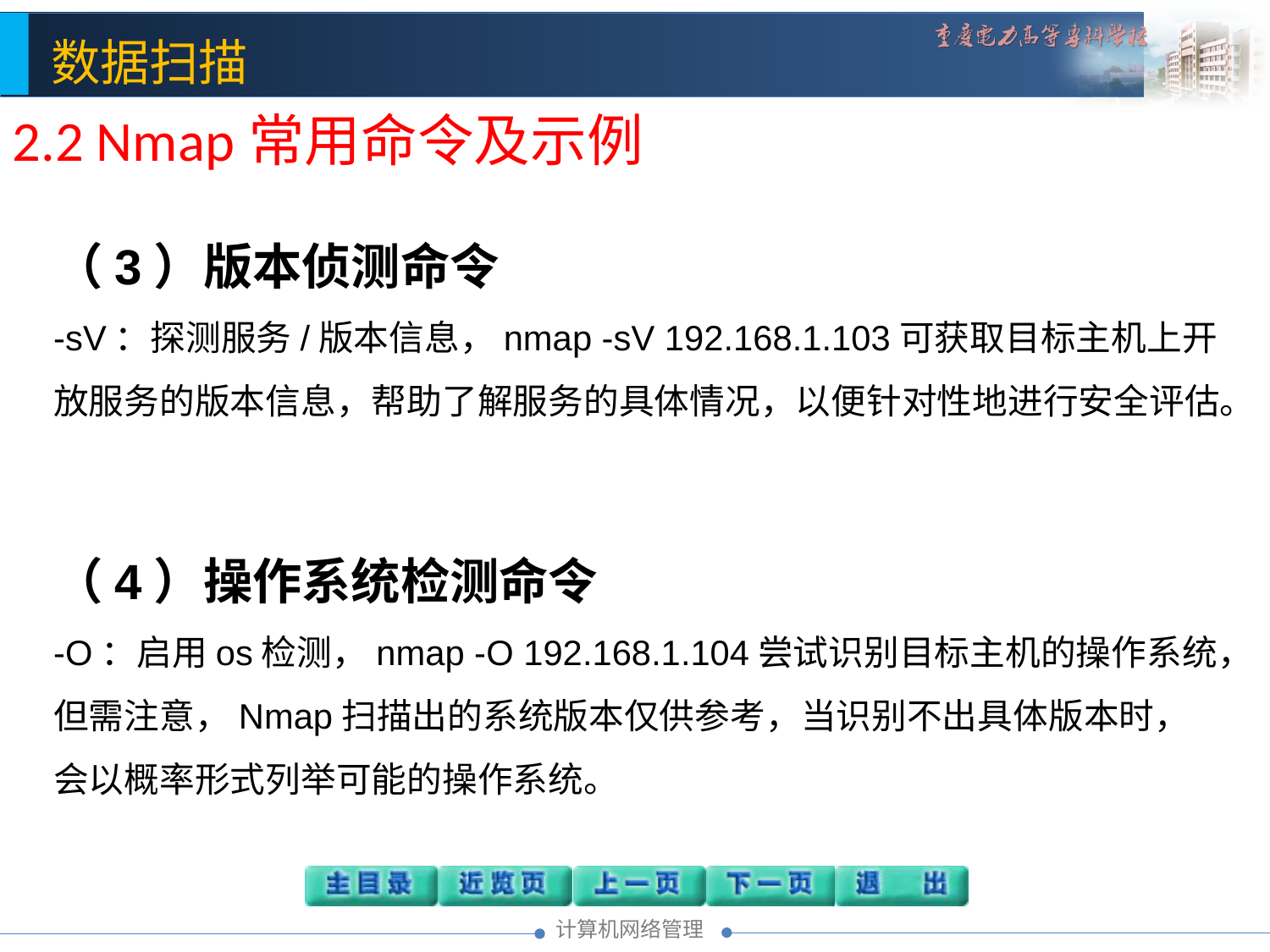

2.2 Nmap常用命令及示例
（3）版本侦测命令
-sV：探测服务/版本信息，nmap -sV 192.168.1.103可获取目标主机上开放服务的版本信息，帮助了解服务的具体情况，以便针对性地进行安全评估。
（4）操作系统检测命令
-O：启用os检测，nmap -O 192.168.1.104尝试识别目标主机的操作系统，但需注意，Nmap扫描出的系统版本仅供参考，当识别不出具体版本时，会以概率形式列举可能的操作系统。